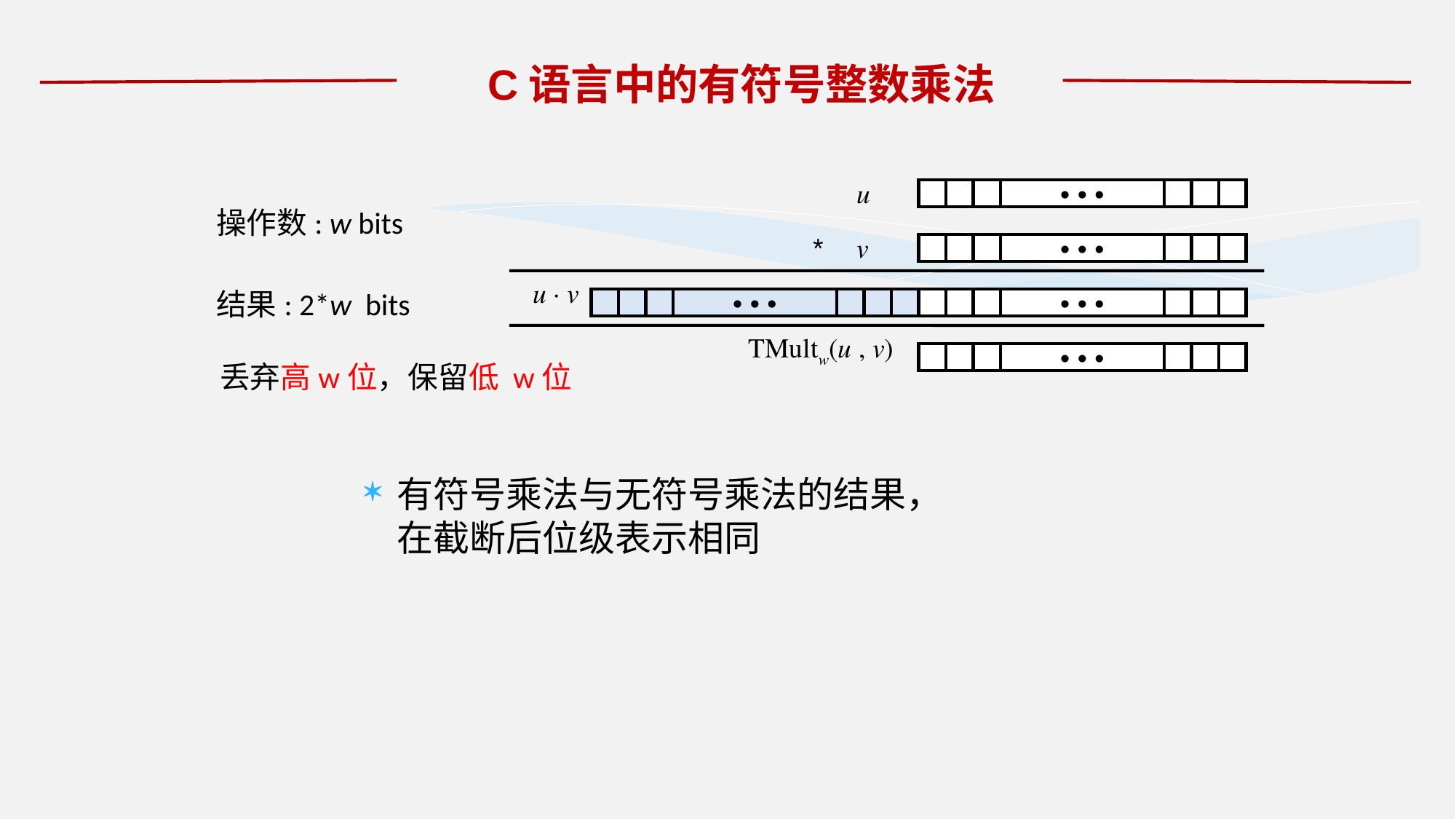

# C语言中的有符号整数乘法
u

• • •

操作数: w bits
*
v

• • •

u · v
结果: 2*w  bits

• • •

• • •

TMultw(u , v)

• • •

丢弃高w位，保留低 w位
有符号乘法与无符号乘法的结果，在截断后位级表示相同